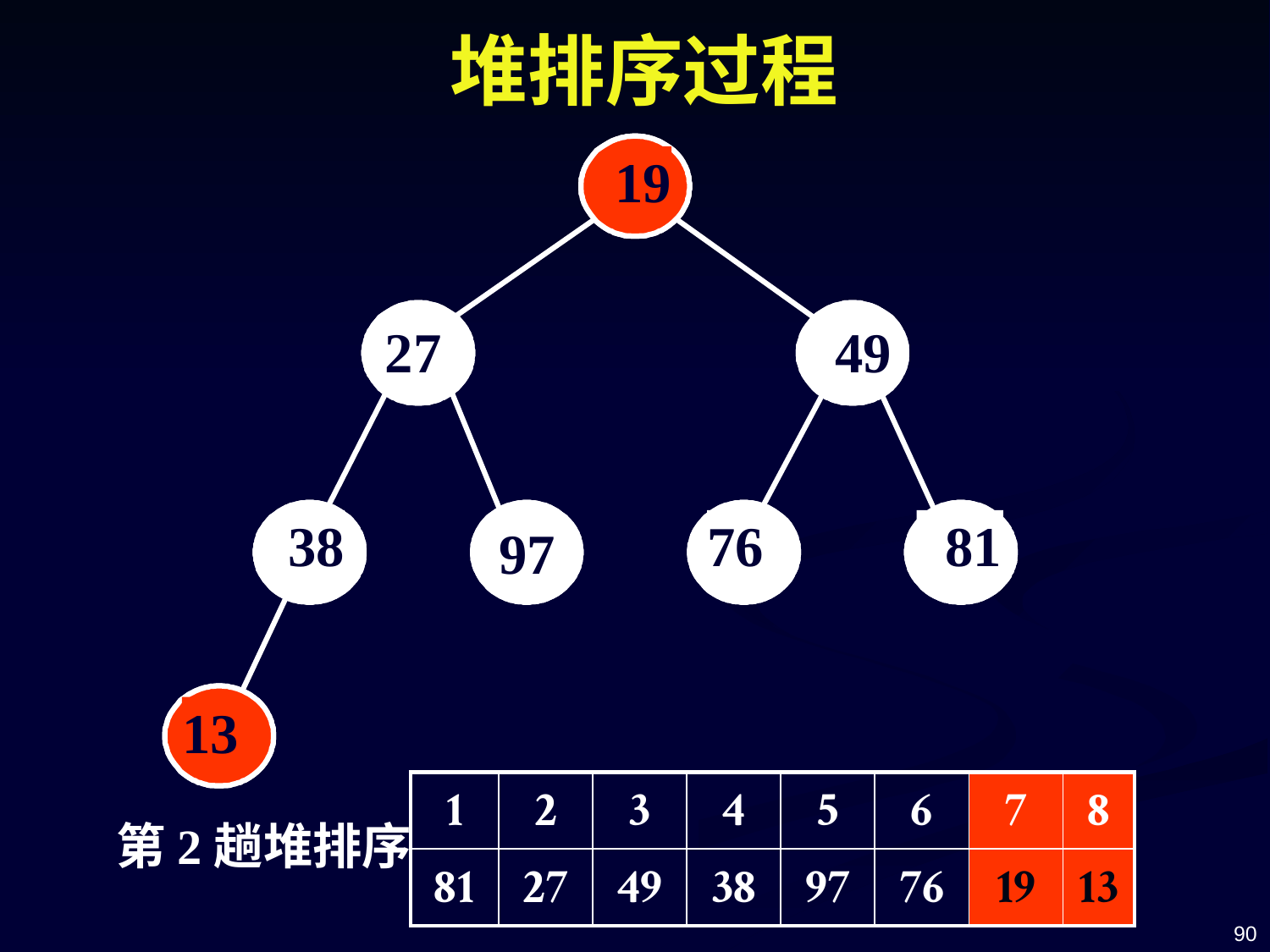

# 堆排序过程

19

27

49

38

 97

76

  81

13
| 1 | 2 | 3 | 4 | 5 | 6 | 7 | 8 |
| --- | --- | --- | --- | --- | --- | --- | --- |
| 81 | 27 | 49 | 38 | 97 | 76 | 19 | 13 |
第2趟堆排序
90